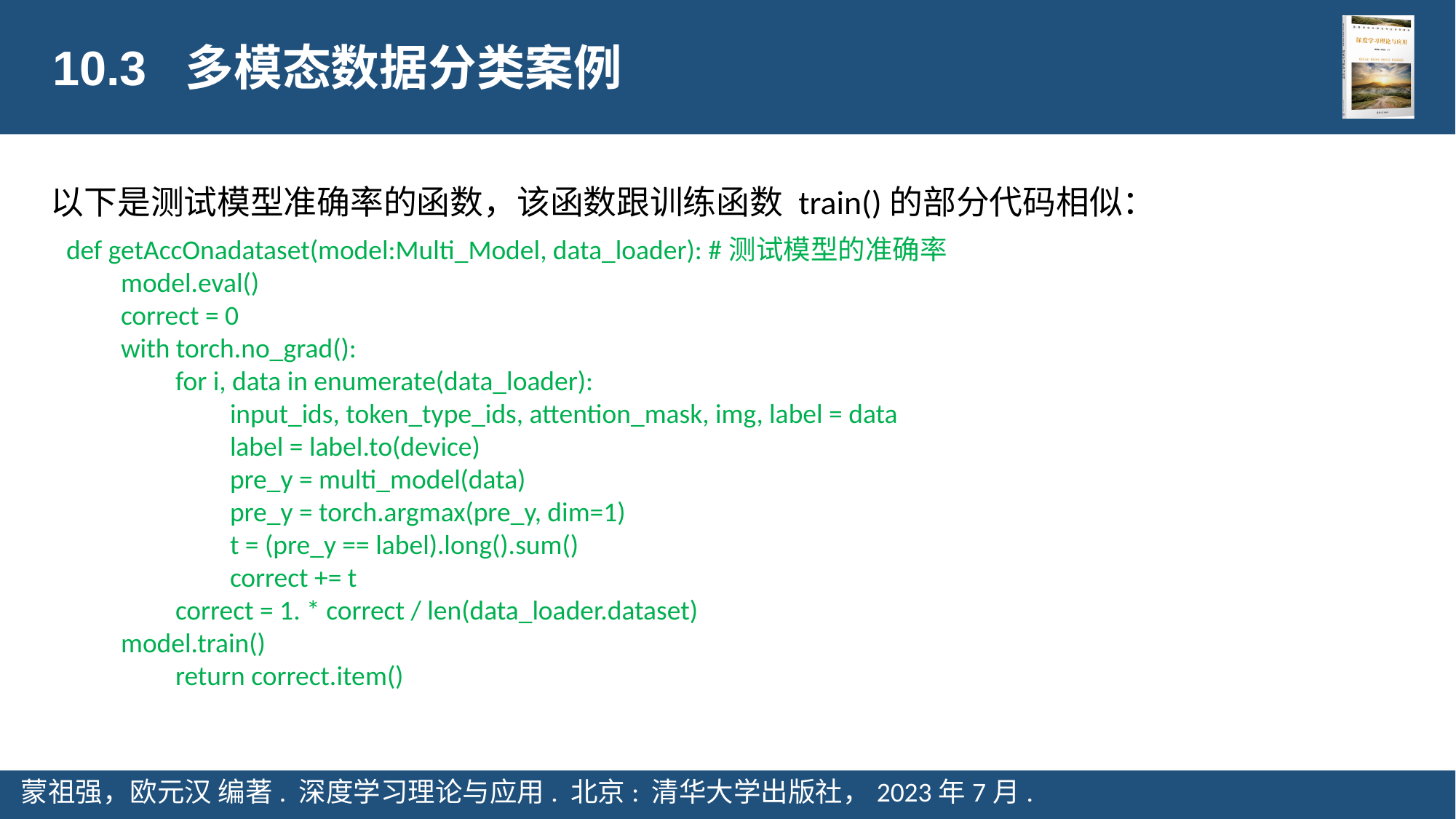

10.3  多模态数据分类案例
以下是测试模型准确率的函数，该函数跟训练函数 train()的部分代码相似：
def getAccOnadataset(model:Multi_Model, data_loader): #测试模型的准确率
model.eval()
correct = 0
with torch.no_grad():
for i, data in enumerate(data_loader):
input_ids, token_type_ids, attention_mask, img, label = data
label = label.to(device)
pre_y = multi_model(data)
pre_y = torch.argmax(pre_y, dim=1)
t = (pre_y == label).long().sum()
correct += t
correct = 1. * correct / len(data_loader.dataset)
model.train()
 	return correct.item()